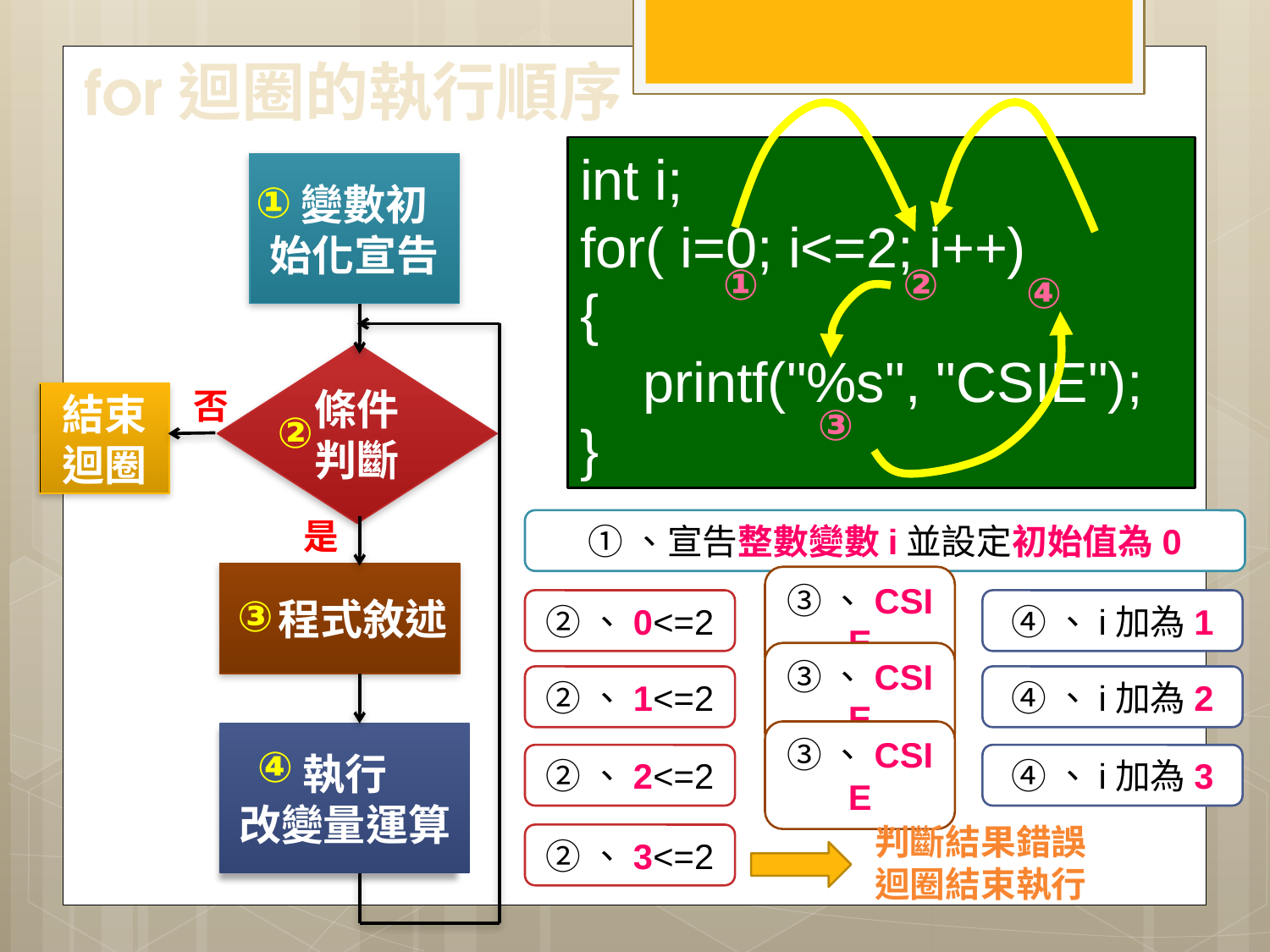

# for迴圈的執行順序

int i;
for( i=0; i<=2; i++)
{
    printf("%s", "CSIE");
}
 變數初
始化宣告
①
①
②
④

條件判斷
否
結束迴圈
③
②

是
①、宣告整數變數i並設定初始值為0
程式敘述
③
②、0<=2
③、CSIE
④、i加為1
②、1<=2
③、CSIE
④、i加為2
執行
改變量運算
④
②、2<=2
③、CSIE
④、i加為3
判斷結果錯誤
迴圈結束執行
②、3<=2